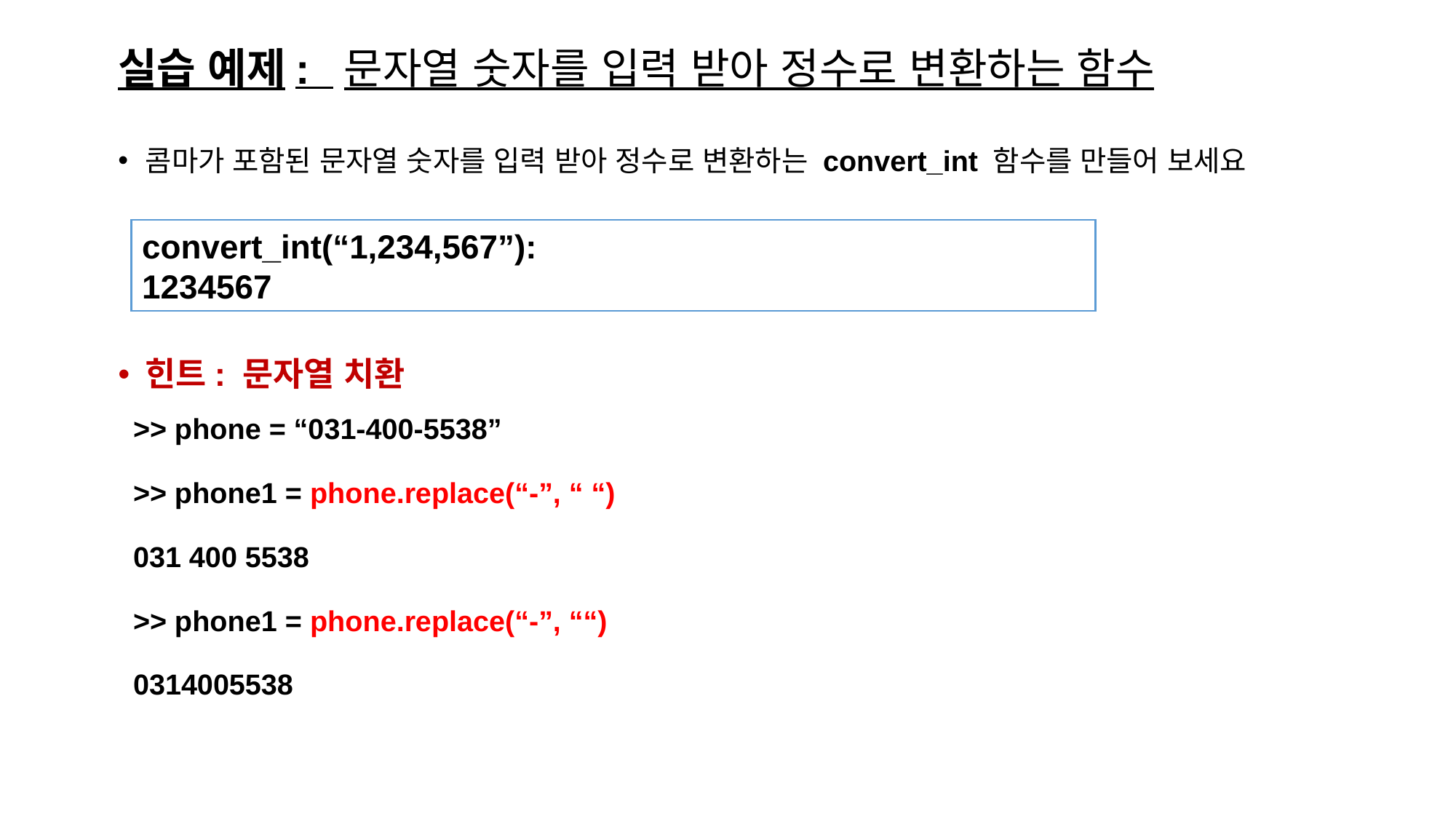

# 실습 예제:  문자열 숫자를 입력 받아 정수로 변환하는 함수
콤마가 포함된 문자열 숫자를 입력 받아 정수로 변환하는 convert_int 함수를 만들어 보세요

힌트: 문자열 치환
>> phone = “031-400-5538”
>> phone1 = phone.replace(“-”, “ “)
031 400 5538
>> phone1 = phone.replace(“-”, ““)
0314005538

convert_int(“1,234,567”):
1234567